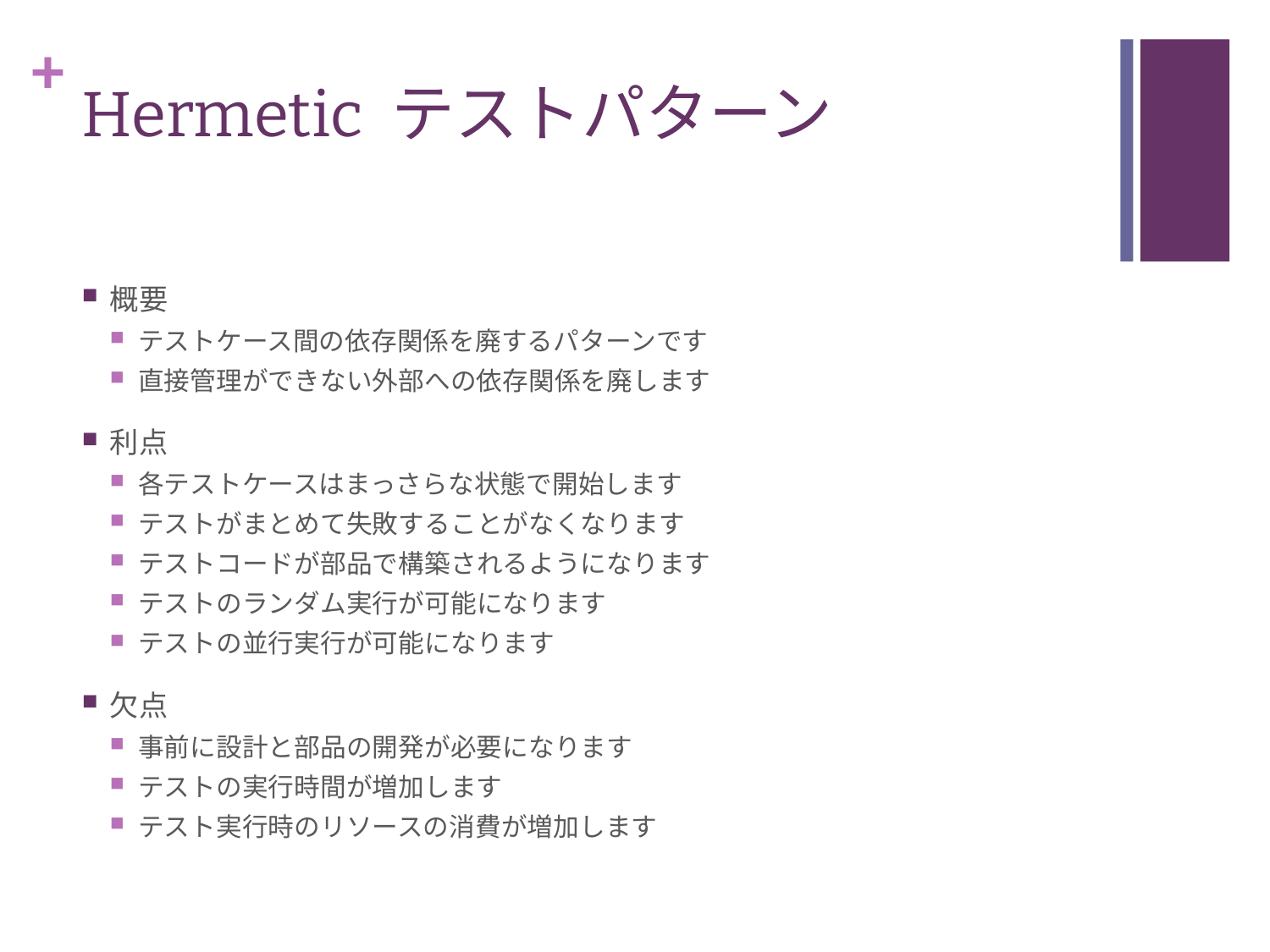

# Hermetic テストパターン
概要
テストケース間の依存関係を廃するパターンです
直接管理ができない外部への依存関係を廃します
利点
各テストケースはまっさらな状態で開始します
テストがまとめて失敗することがなくなります
テストコードが部品で構築されるようになります
テストのランダム実行が可能になります
テストの並行実行が可能になります
欠点
事前に設計と部品の開発が必要になります
テストの実行時間が増加します
テスト実行時のリソースの消費が増加します